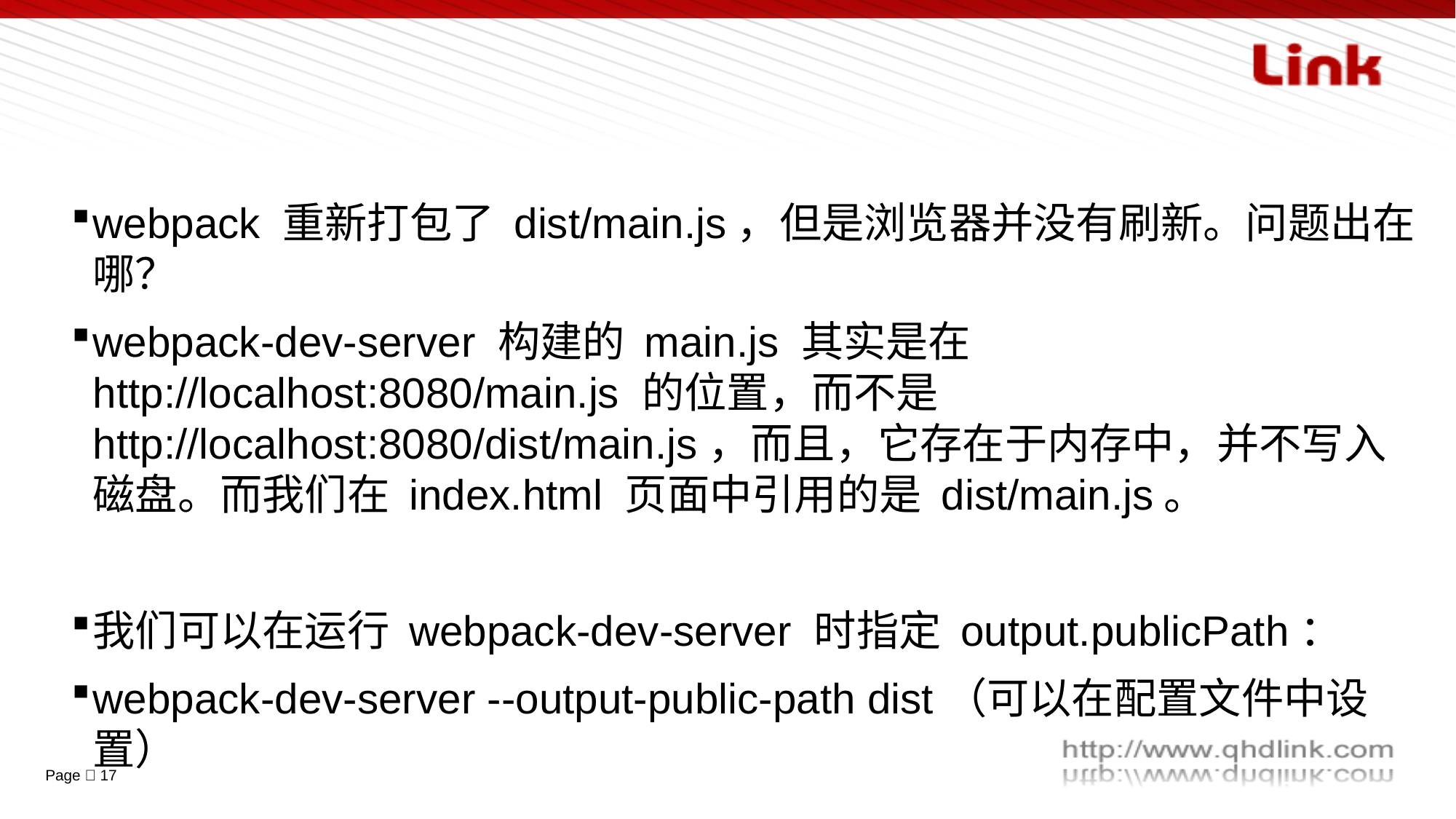

#
webpack 重新打包了 dist/main.js，但是浏览器并没有刷新。问题出在哪？
webpack-dev-server 构建的 main.js 其实是在 http://localhost:8080/main.js 的位置，而不是 http://localhost:8080/dist/main.js，而且，它存在于内存中，并不写入磁盘。而我们在 index.html 页面中引用的是 dist/main.js。

我们可以在运行 webpack-dev-server 时指定 output.publicPath：
webpack-dev-server --output-public-path dist（可以在配置文件中设置）